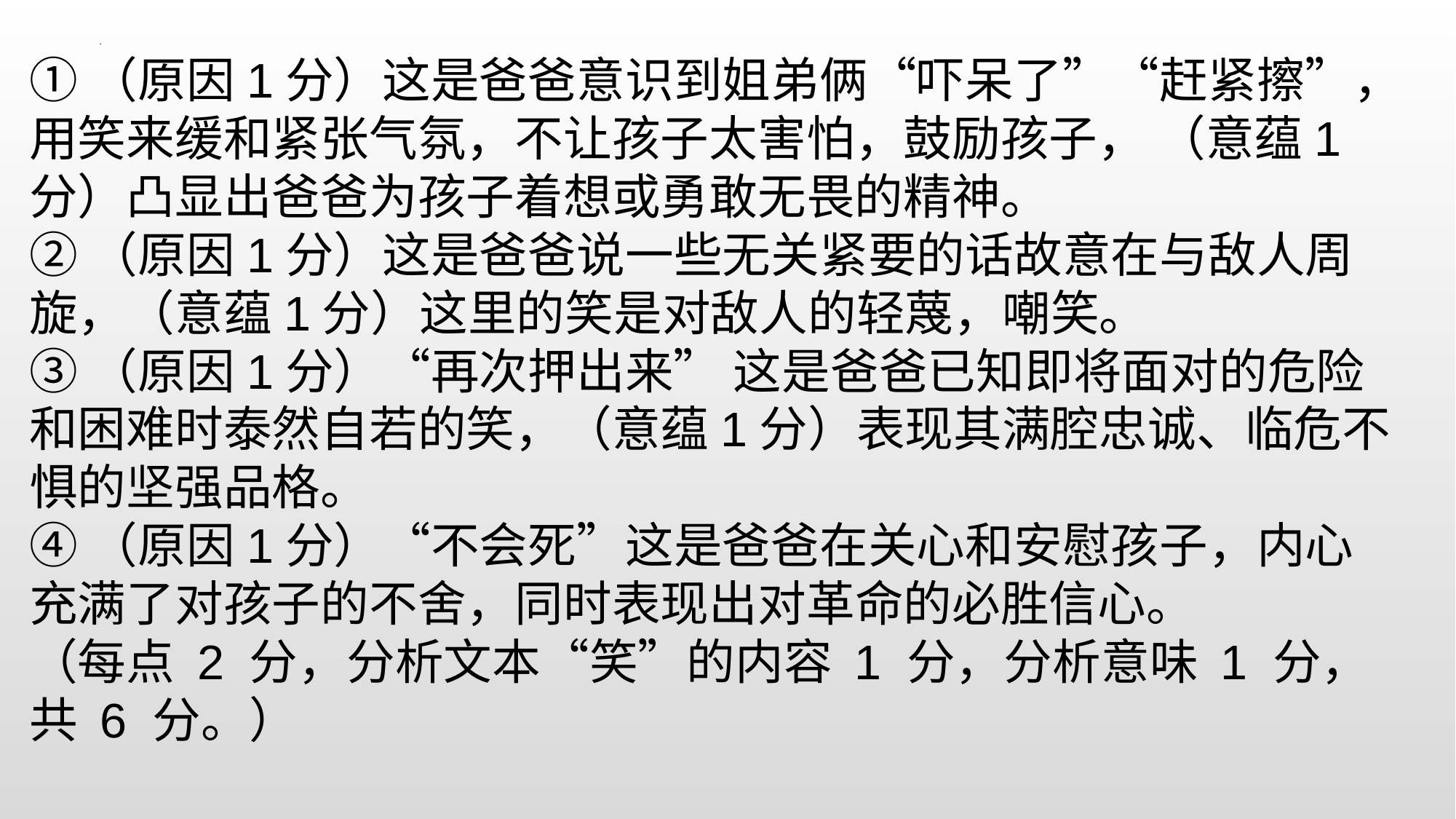

①（原因1分）这是爸爸意识到姐弟俩“吓呆了”“赶紧擦”，用笑来缓和紧张气氛，不让孩子太害怕，鼓励孩子， （意蕴1分）凸显出爸爸为孩子着想或勇敢无畏的精神。
②（原因1分）这是爸爸说一些无关紧要的话故意在与敌人周旋，（意蕴1分）这里的笑是对敌人的轻蔑，嘲笑。
③（原因1分）“再次押出来” 这是爸爸已知即将面对的危险和困难时泰然自若的笑，（意蕴1分）表现其满腔忠诚、临危不惧的坚强品格。
④（原因1分）“不会死”这是爸爸在关心和安慰孩子，内心充满了对孩子的不舍，同时表现出对革命的必胜信心。
（每点 2 分，分析文本“笑”的内容 1 分，分析意味 1 分，共 6 分。）